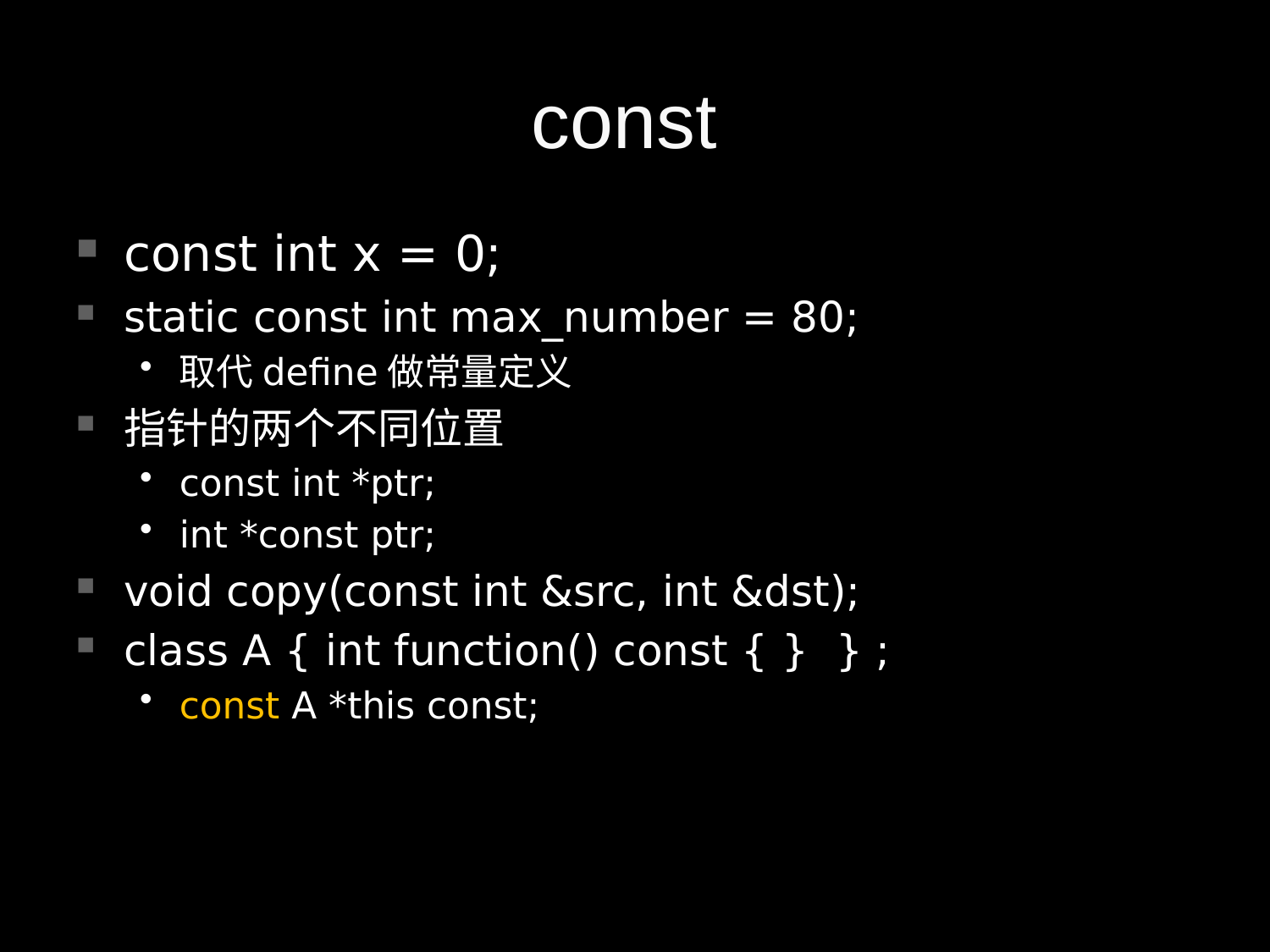

# const
const int x = 0;
static const int max_number = 80;
取代define做常量定义
指针的两个不同位置
const int *ptr;
int *const ptr;
void copy(const int &src, int &dst);
class A { int function() const { }  } ;
const A *this const;